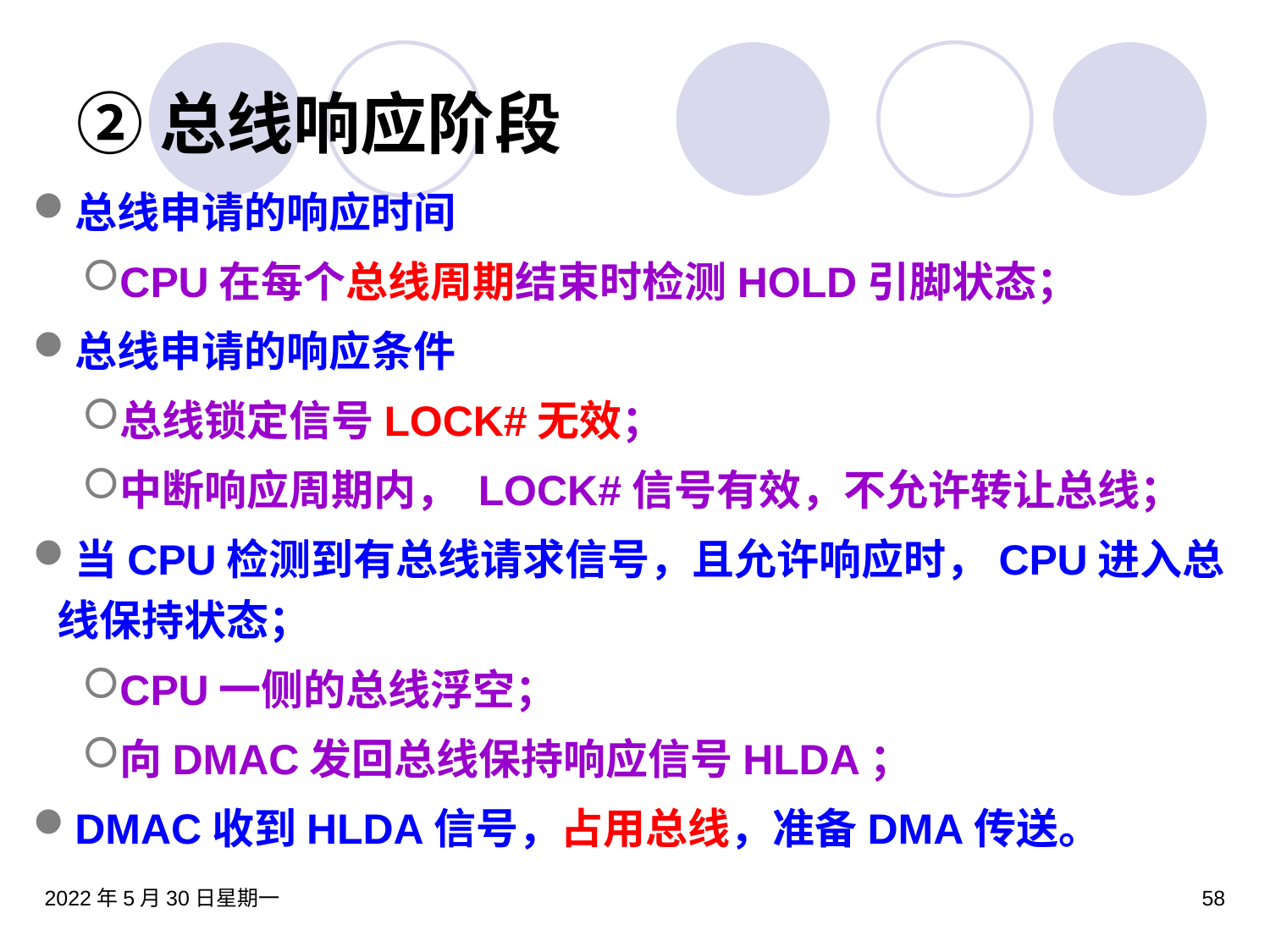

# ②总线响应阶段
总线申请的响应时间
CPU在每个总线周期结束时检测HOLD引脚状态；
总线申请的响应条件
总线锁定信号LOCK#无效；
中断响应周期内， LOCK#信号有效，不允许转让总线；
当CPU检测到有总线请求信号，且允许响应时，CPU进入总线保持状态；
CPU一侧的总线浮空；
向DMAC发回总线保持响应信号HLDA；
DMAC收到HLDA信号，占用总线，准备DMA传送。
2022年5月30日星期一
58